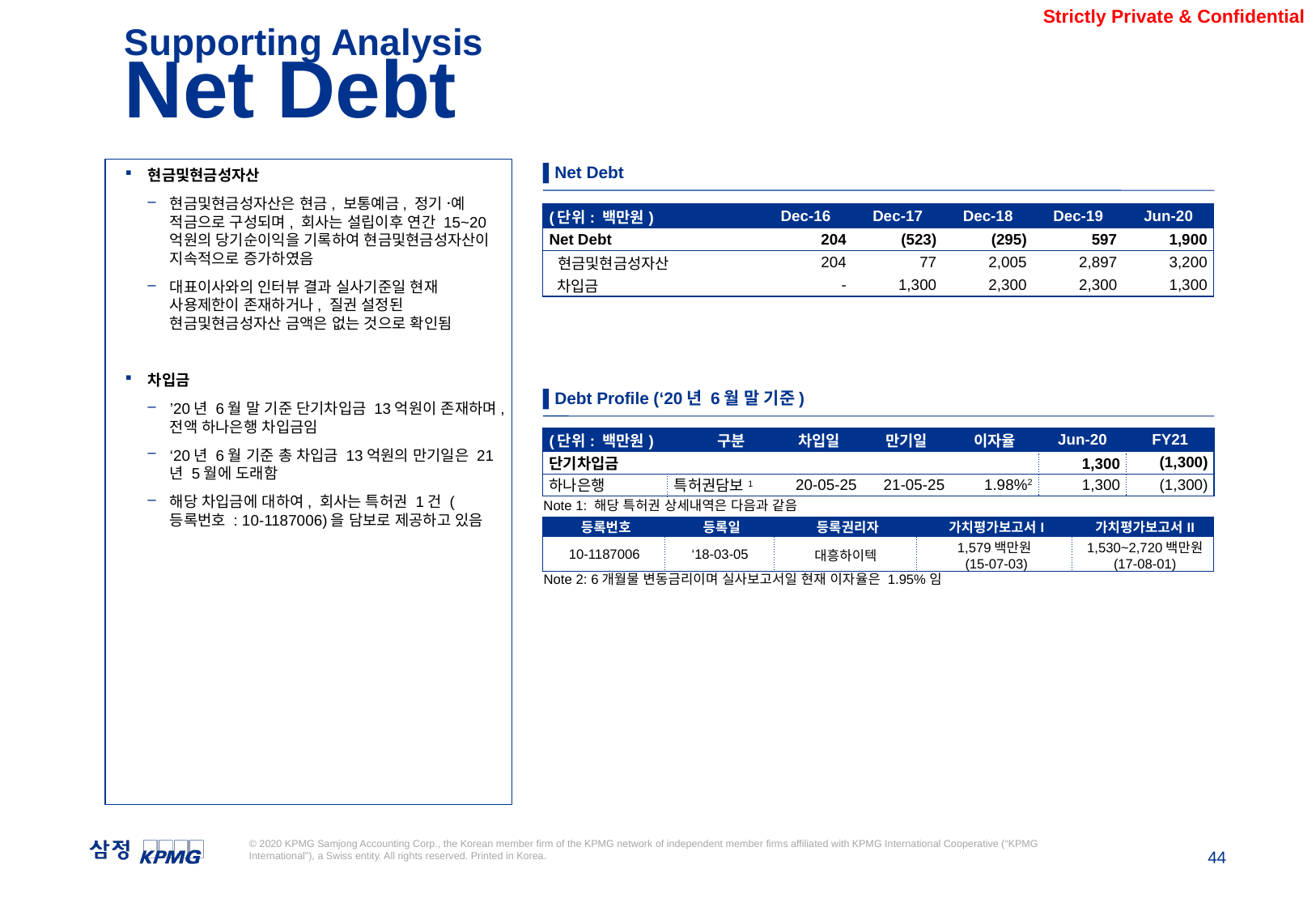

Supporting Analysis
Net Debt
▌Net Debt

현금및현금성자산
현금및현금성자산은 현금, 보통예금, 정기 예〮적금으로 구성되며, 회사는 설립이후 연간 15~20억원의 당기순이익을 기록하여 현금및현금성자산이 지속적으로 증가하였음
대표이사와의 인터뷰 결과 실사기준일 현재 사용제한이 존재하거나, 질권 설정된 현금및현금성자산 금액은 없는 것으로 확인됨

차입금
’20년 6월 말 기준 단기차입금 13억원이 존재하며, 전액 하나은행 차입금임
‘20년 6월 기준 총 차입금 13억원의 만기일은 21년 5월에 도래함
해당 차입금에 대하여, 회사는 특허권 1건 (등록번호 : 10-1187006)을 담보로 제공하고 있음

| (단위: 백만원) | Dec-16 | Dec-17 | Dec-18 | Dec-19 | Jun-20 |
| --- | --- | --- | --- | --- | --- |
| Net Debt | 204 | (523) | (295) | 597 | 1,900 |
| 현금및현금성자산 | 204 | 77 | 2,005 | 2,897 | 3,200 |
| 차입금 | - | 1,300 | 2,300 | 2,300 | 1,300 |
▌Debt Profile (‘20년 6월 말 기준)

| (단위: 백만원) | 비고 | 구분 | 차입일 | 만기일 | 이자율 | Jun-20 | FY21 |
| --- | --- | --- | --- | --- | --- | --- | --- |
| 단기차입금 |  |  |  |  |  | 1,300 | (1,300) |
| 하나은행 | 특허권담보1 |  | 20-05-25 | 21-05-25 | 1.98%2 | 1,300 | (1,300) |
Note 1: 해당 특허권 상세내역은 다음과 같음
| 등록번호 | 등록일 | 등록권리자 | 가치평가보고서I | 가치평가보고서II |
| --- | --- | --- | --- | --- |
| 10-1187006 | ‘18-03-05 | 대흥하이텍 | 1,579백만원 (15-07-03) | 1,530~2,720백만원 (17-08-01) |
Note 2: 6개월물 변동금리이며 실사보고서일 현재 이자율은 1.95%임